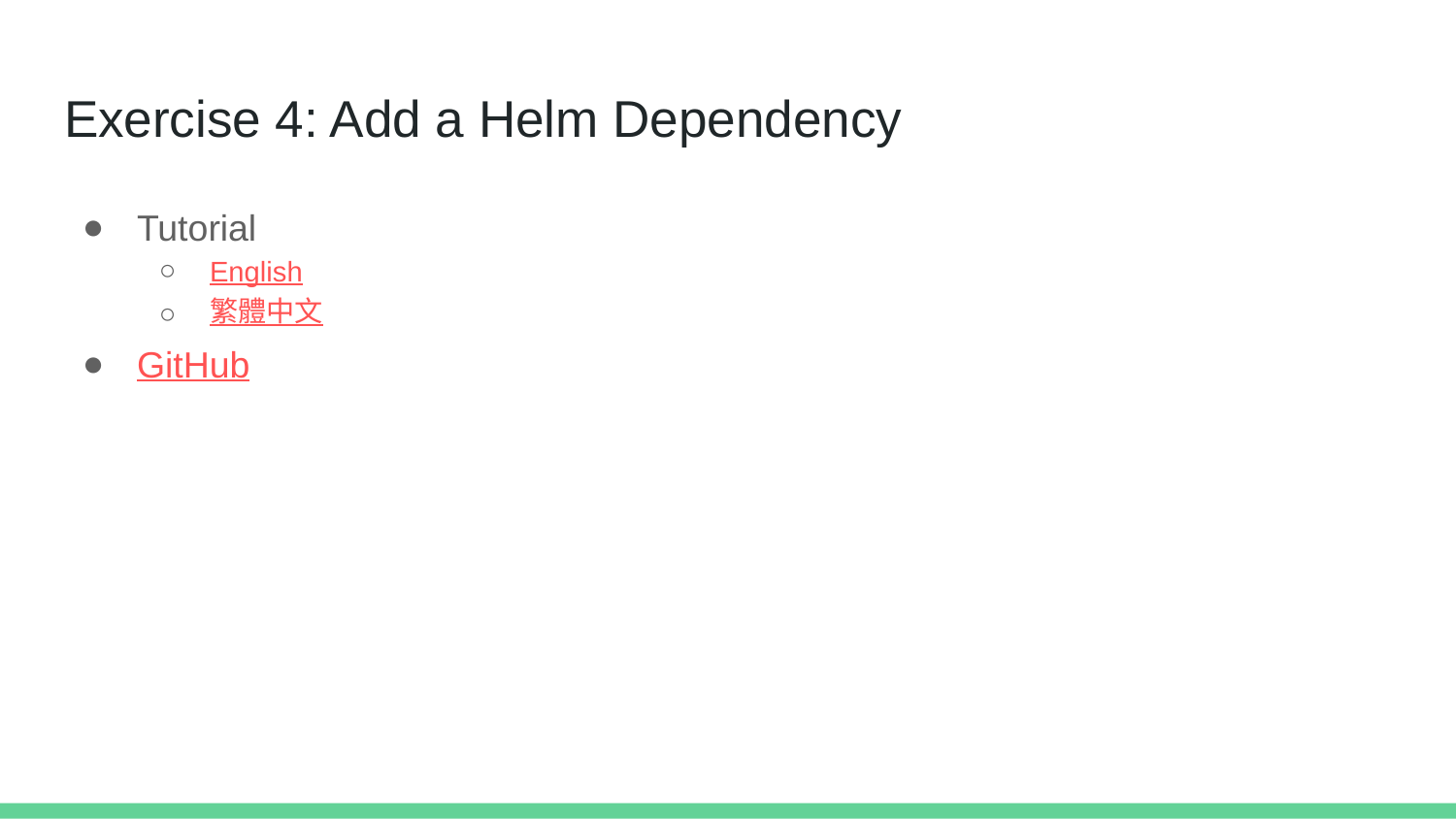

# Exercise 4: Add a Helm Dependency
Tutorial
English
繁體中文
GitHub